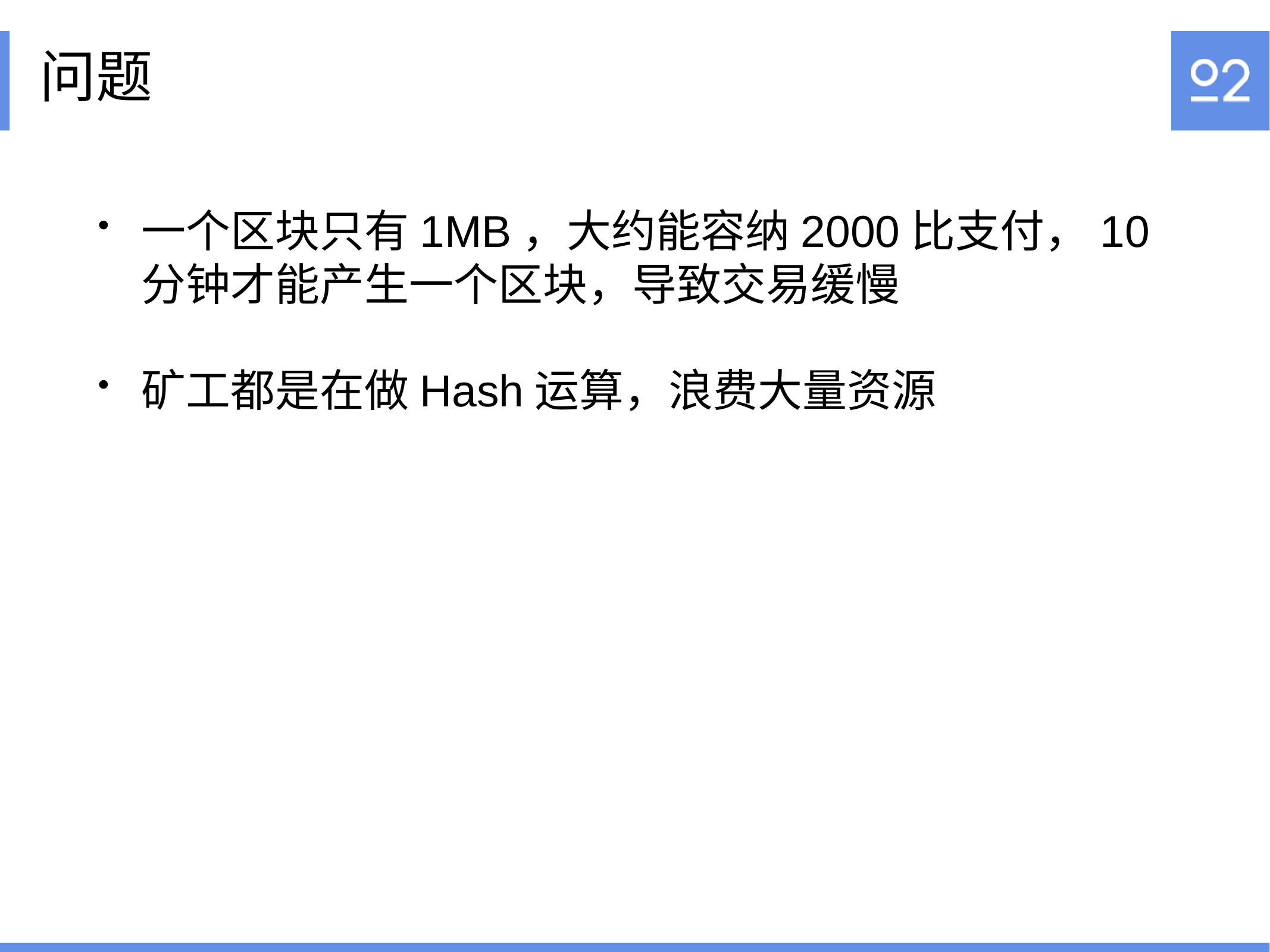

# 问题
一个区块只有1MB，大约能容纳2000比支付，10分钟才能产生一个区块，导致交易缓慢
矿工都是在做Hash运算，浪费大量资源